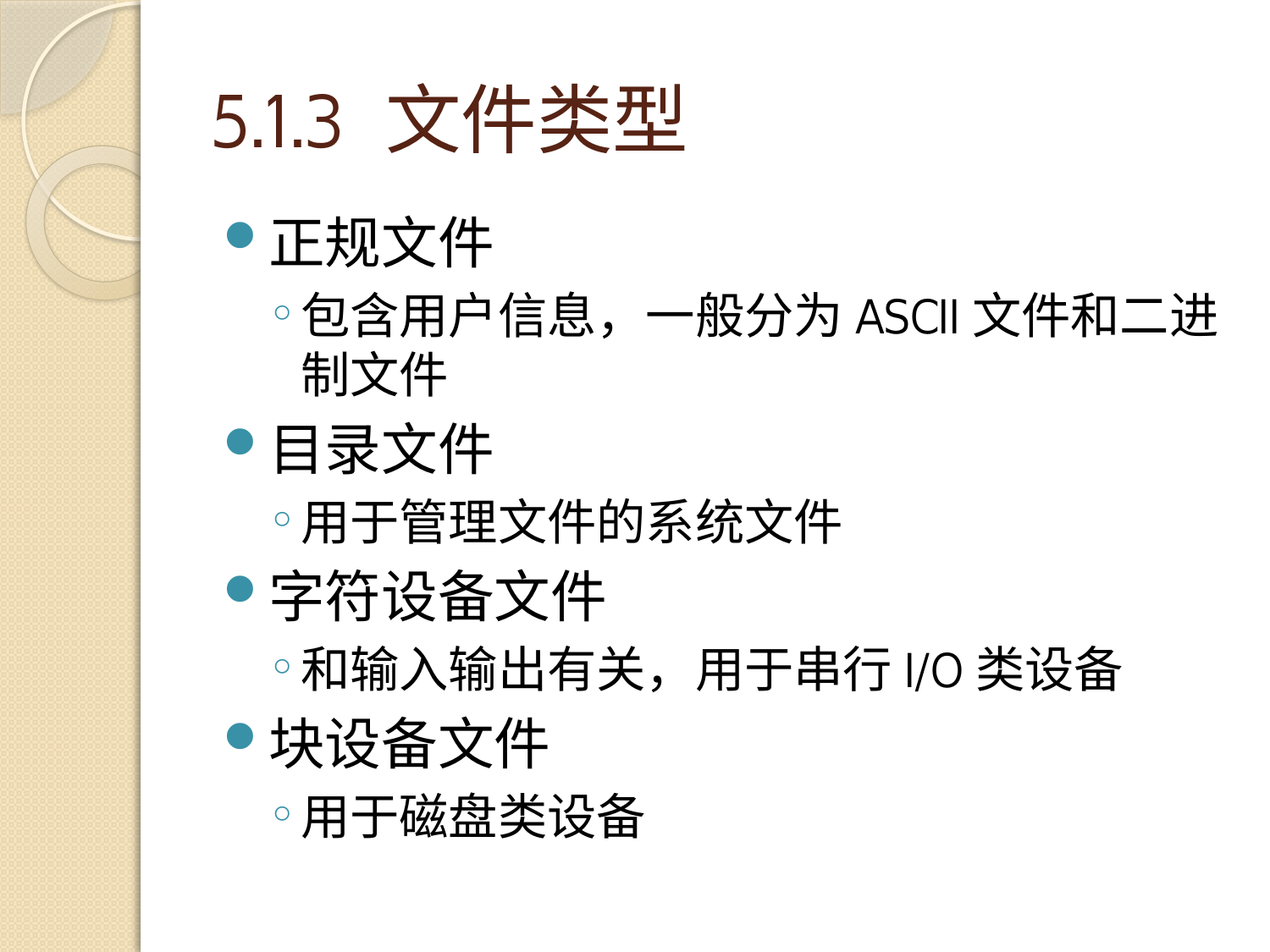

# 5.1.3 文件类型
正规文件
包含用户信息，一般分为ASCII文件和二进制文件
目录文件
用于管理文件的系统文件
字符设备文件
和输入输出有关，用于串行I/O类设备
块设备文件
用于磁盘类设备